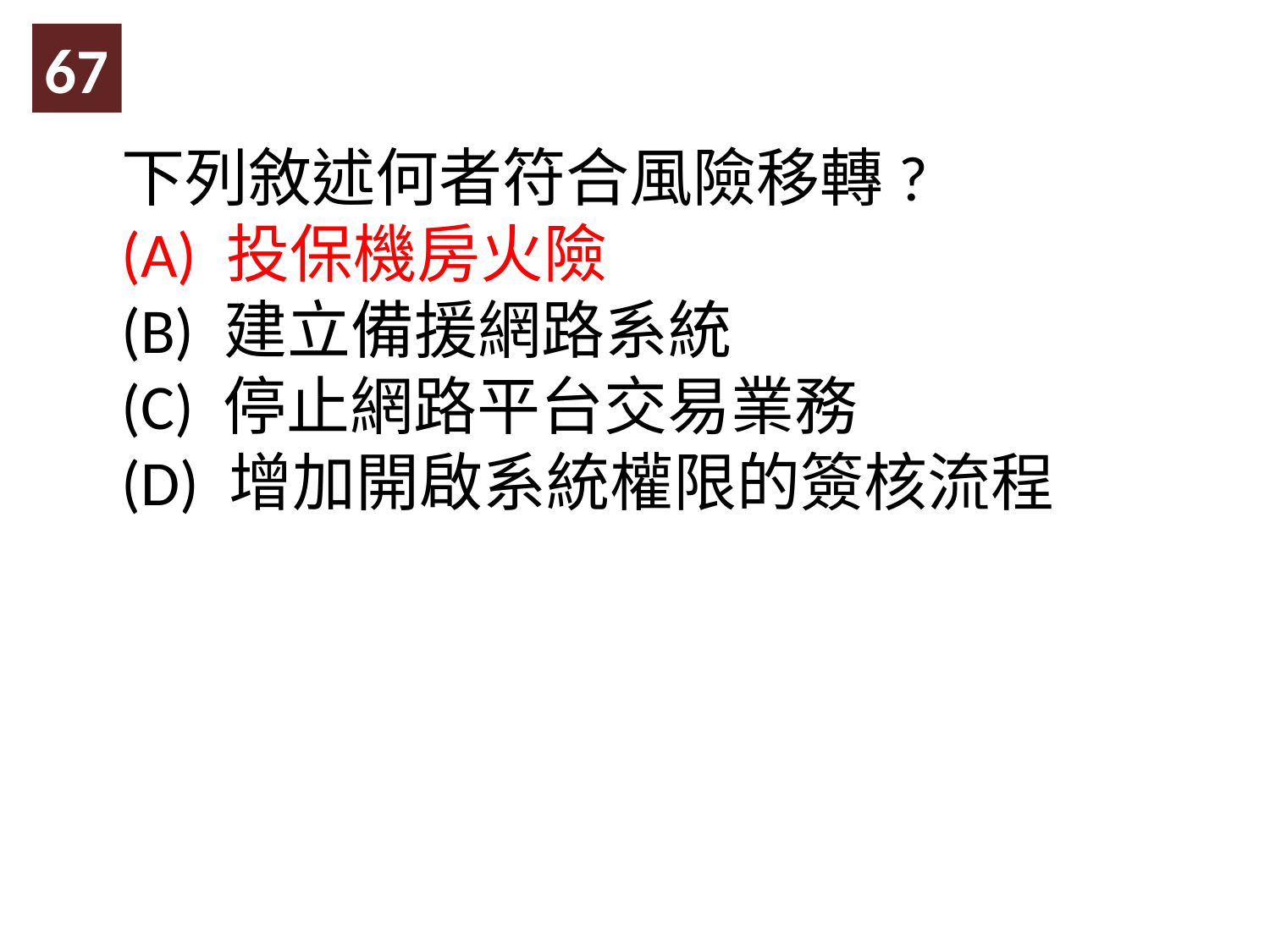

67
下列敘述何者符合風險移轉?
(A) 投保機房火險
(B) 建立備援網路系統
(C) 停止網路平台交易業務
(D) 增加開啟系統權限的簽核流程